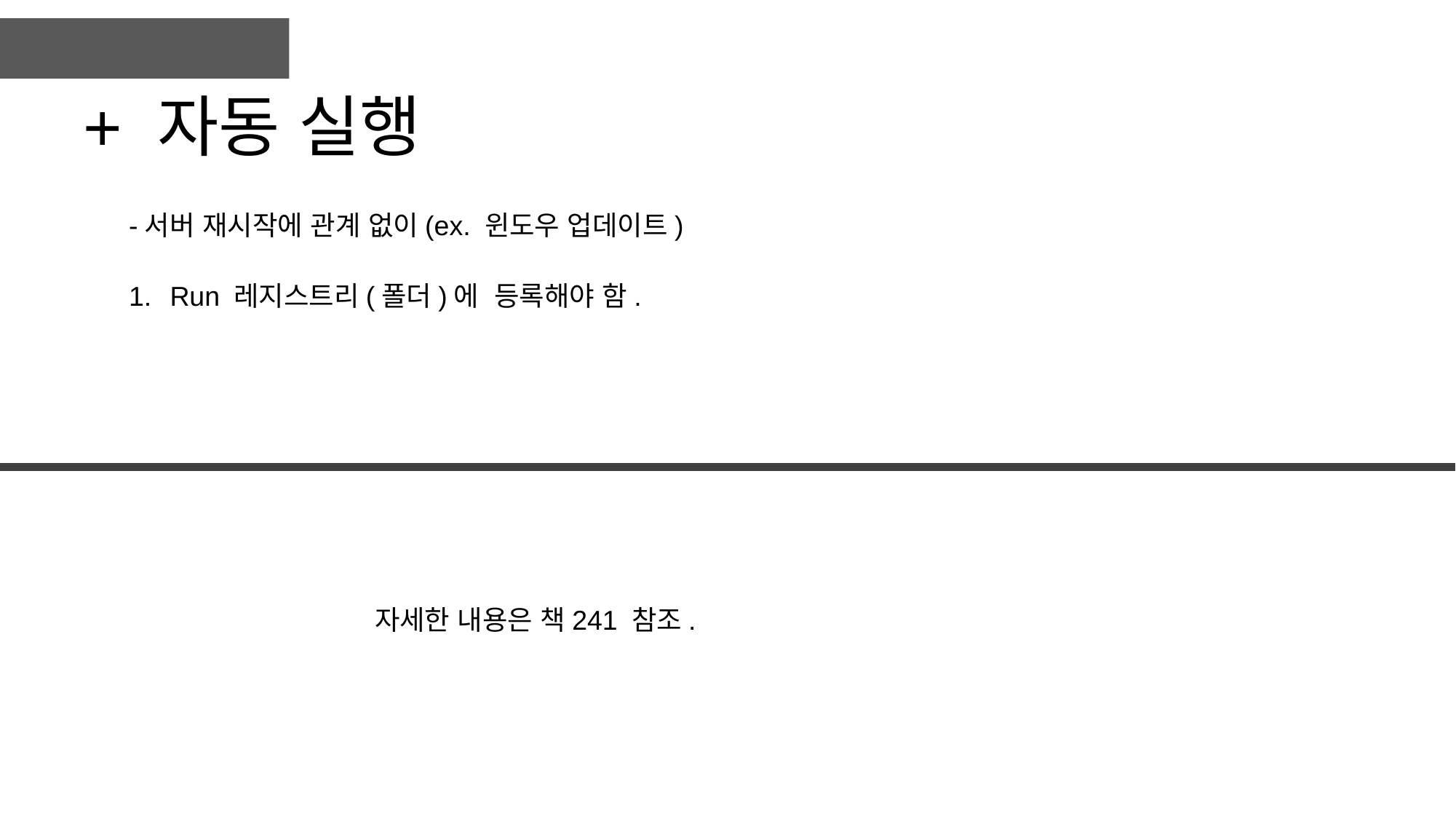

# + 자동 실행
-서버 재시작에 관계 없이(ex. 윈도우 업데이트)
Run 레지스트리(폴더)에  등록해야 함.
자세한 내용은 책241 참조.